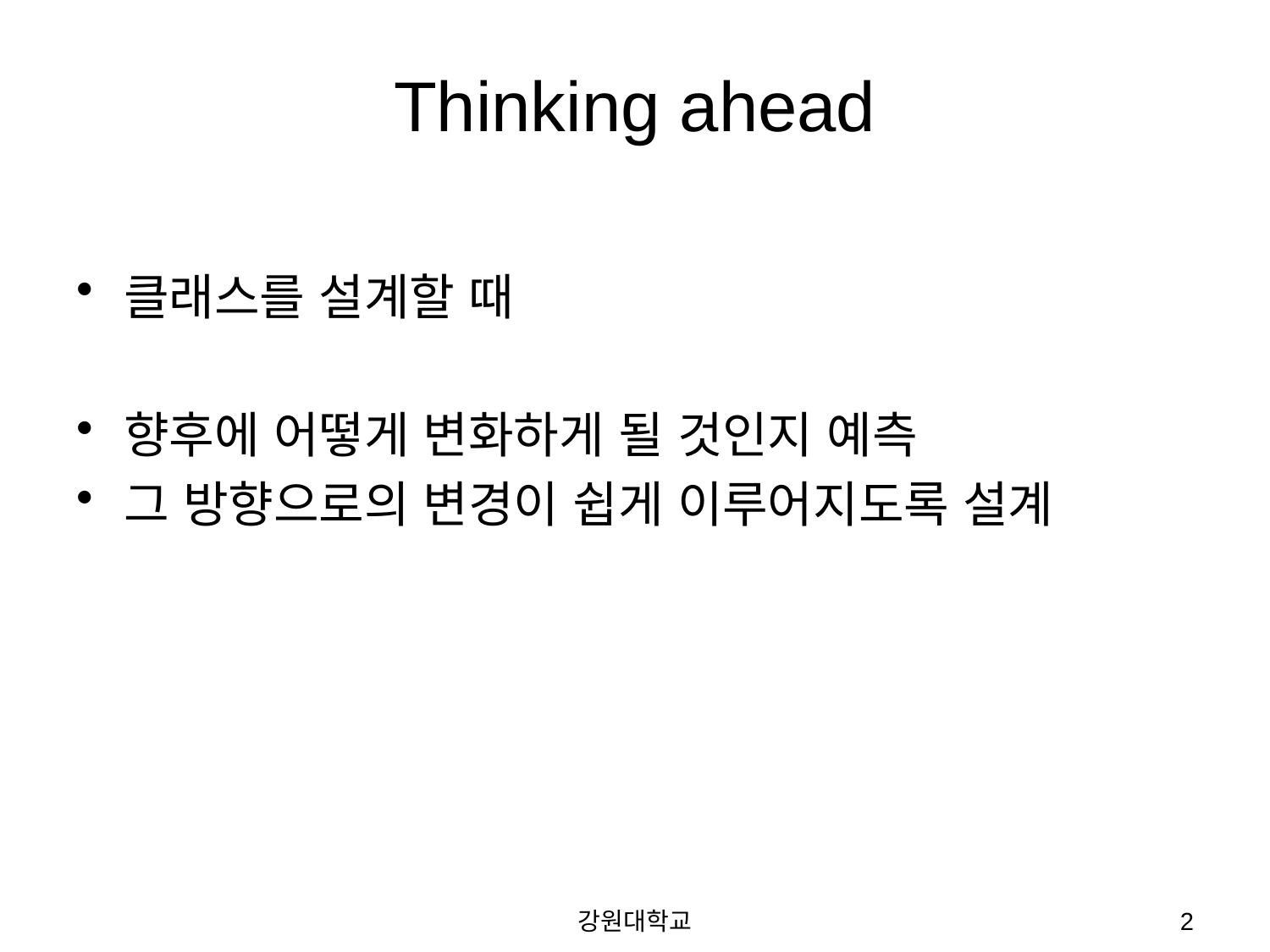

# Thinking ahead

클래스를 설계할 때

향후에 어떻게 변화하게 될 것인지 예측
그 방향으로의 변경이 쉽게 이루어지도록 설계
강원대학교
2